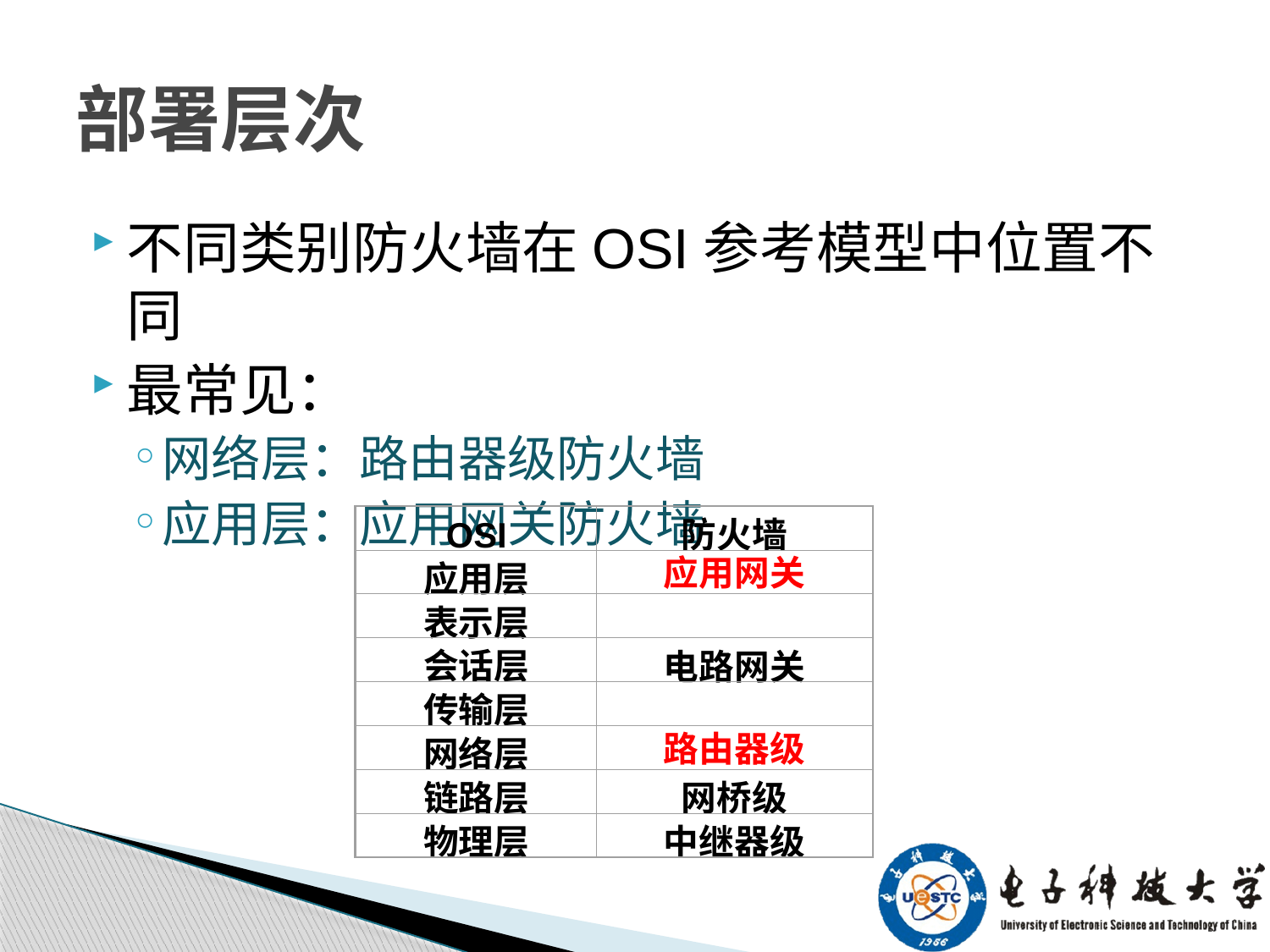

# 部署层次
不同类别防火墙在OSI参考模型中位置不同
最常见：
网络层：路由器级防火墙
应用层：应用网关防火墙

OSI

防火墙

应用层

应用网关

表示层

会话层

电路网关

传输层

网络层

路由器级

链路层

网桥级

物理层

中继器级

22